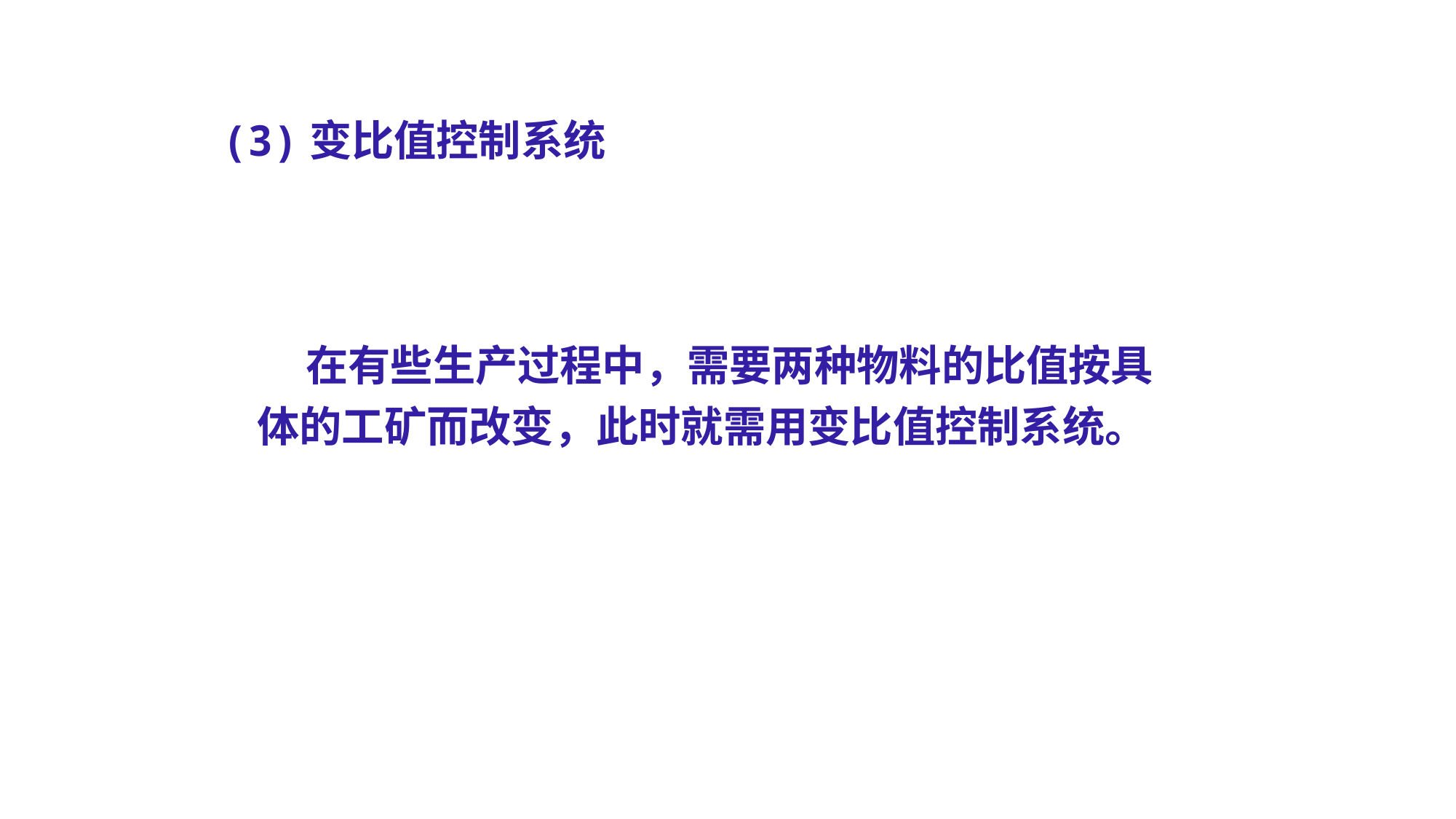

(3)变比值控制系统
    在有些生产过程中，需要两种物料的比值按具体的工矿而改变，此时就需用变比值控制系统。